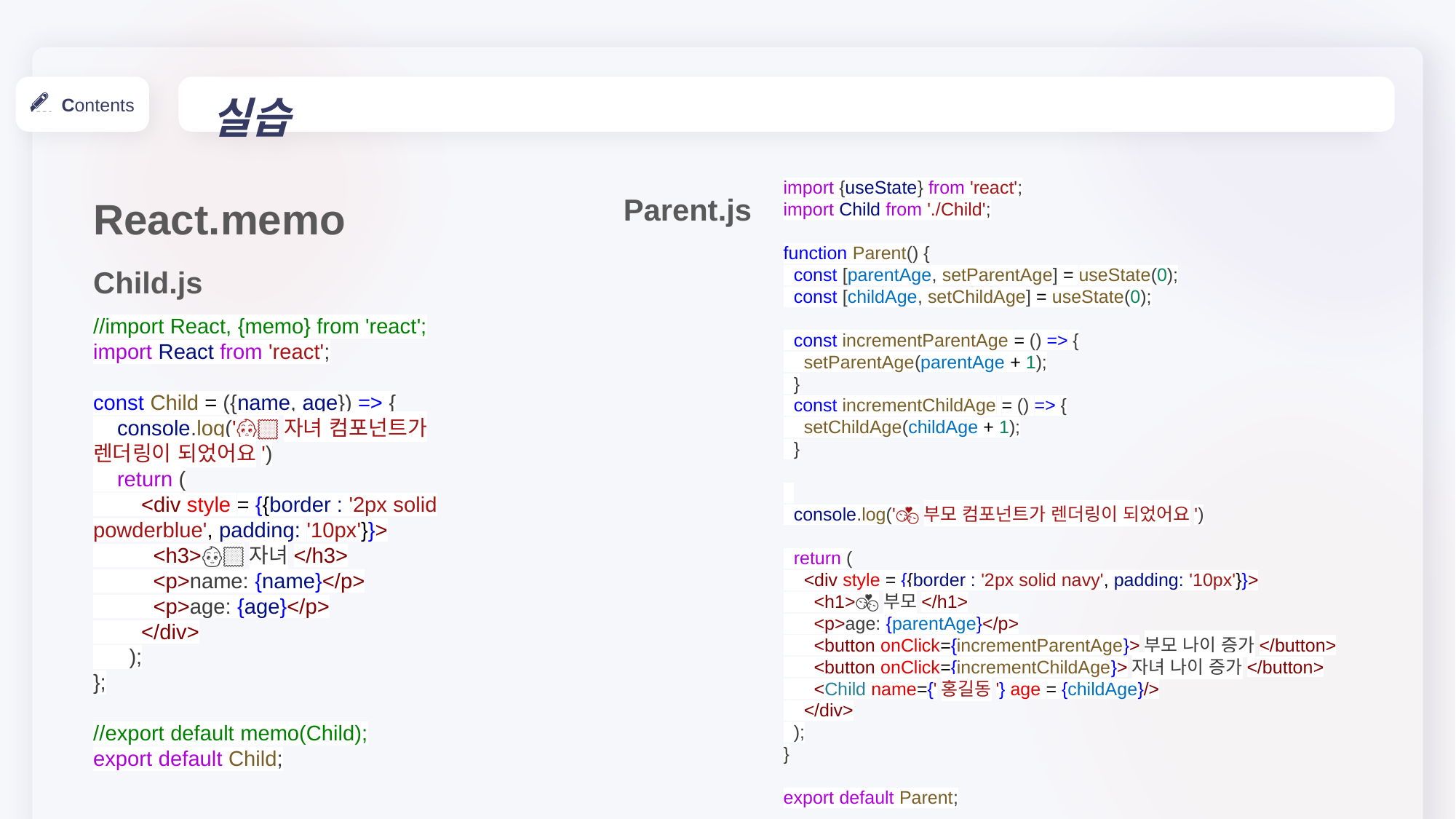

실습
Contents

React.memo
Parent.js
import {useState} from 'react';
import Child from './Child';
function Parent() {
  const [parentAge, setParentAge] = useState(0);
  const [childAge, setChildAge] = useState(0);
  const incrementParentAge = () => {
    setParentAge(parentAge + 1);
  }
  const incrementChildAge = () => {
    setChildAge(childAge + 1);
  }

  console.log('💑부모 컴포넌트가 렌더링이 되었어요')
  return (
    <div style = {{border : '2px solid navy', padding: '10px'}}>
      <h1>💑부모</h1>
      <p>age: {parentAge}</p>
      <button onClick={incrementParentAge}>부모 나이 증가</button>
      <button onClick={incrementChildAge}>자녀 나이 증가</button>
      <Child name={'홍길동'} age = {childAge}/>
    </div>
  );
}
export default Parent;
Child.js
//import React, {memo} from 'react';
import React from 'react';
const Child = ({name, age}) => {
    console.log('👶🏻자녀 컴포넌트가 렌더링이 되었어요')
    return (
        <div style = {{border : '2px solid powderblue', padding: '10px'}}>
          <h3>👶🏻자녀</h3>
          <p>name: {name}</p>
          <p>age: {age}</p>
        </div>
      );
};
//export default memo(Child);
export default Child;